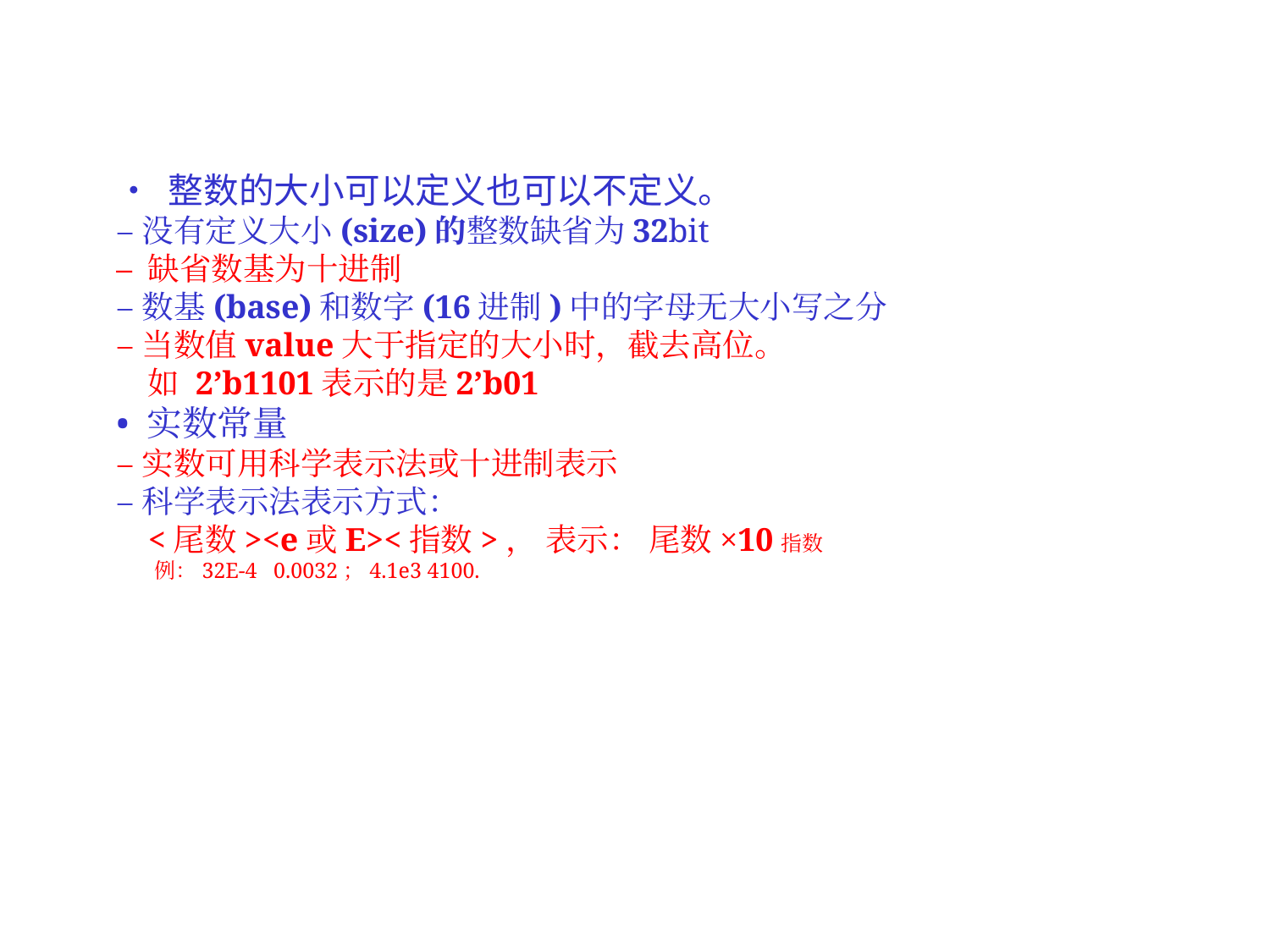

• 整数的大小可以定义也可以不定义。
– 没有定义大小(size)的整数缺省为32bit
– 缺省数基为十进制
– 数基(base)和数字(16进制)中的字母无大小写之分
– 当数值value大于指定的大小时，截去高位。
   如 2’b1101表示的是2’b01
• 实数常量
– 实数可用科学表示法或十进制表示
– 科学表示法表示方式：
   <尾数><e或E><指数>， 表示： 尾数×10指数
      例：32E-4   0.0032；4.1e3 4100.